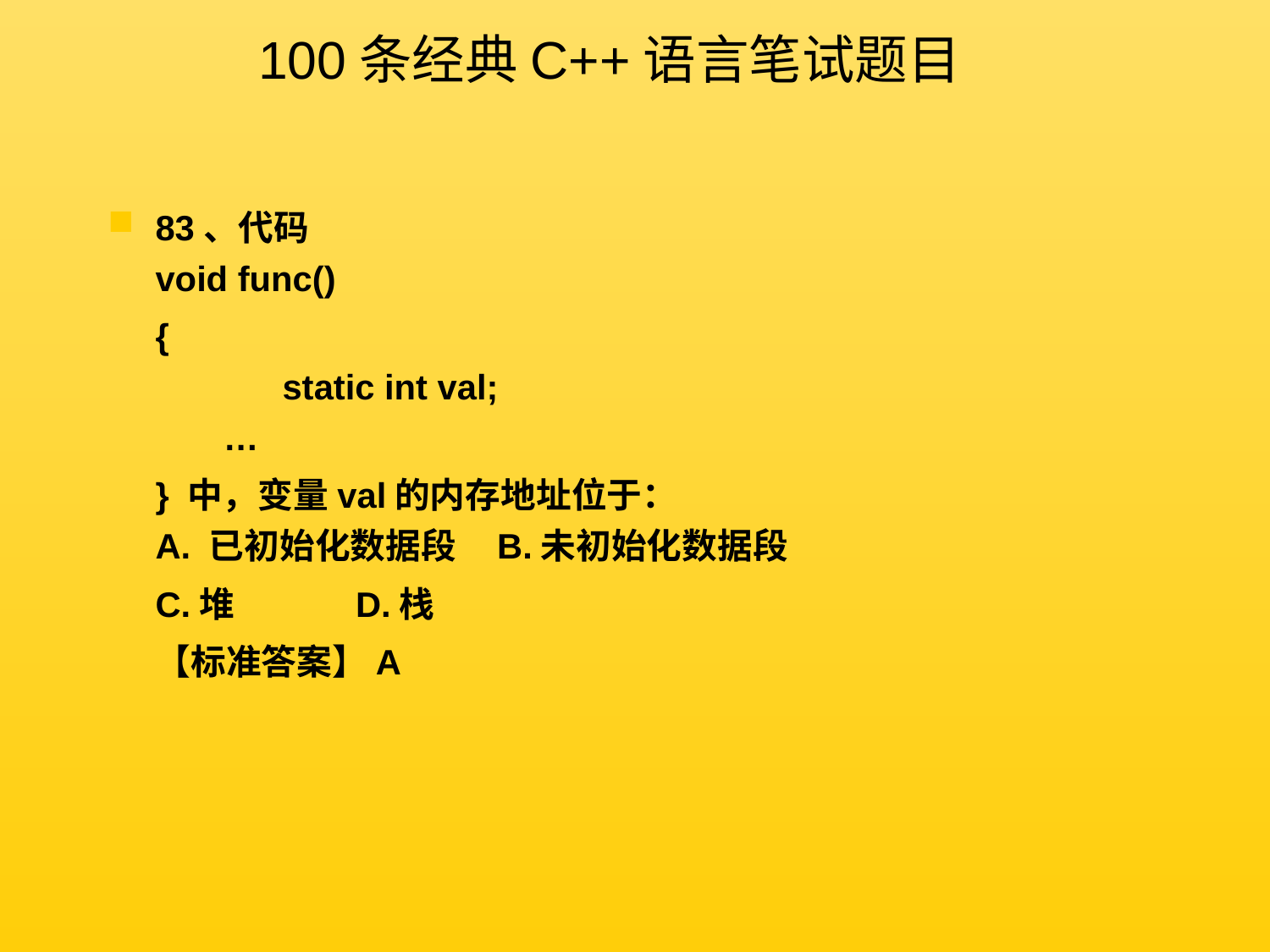

100条经典C++语言笔试题目
83、代码
void func()
	{
	static int val;
       …
	} 中，变量val的内存地址位于：
A. 已初始化数据段    B.未初始化数据段
	C.堆              D.栈
	【标准答案】A